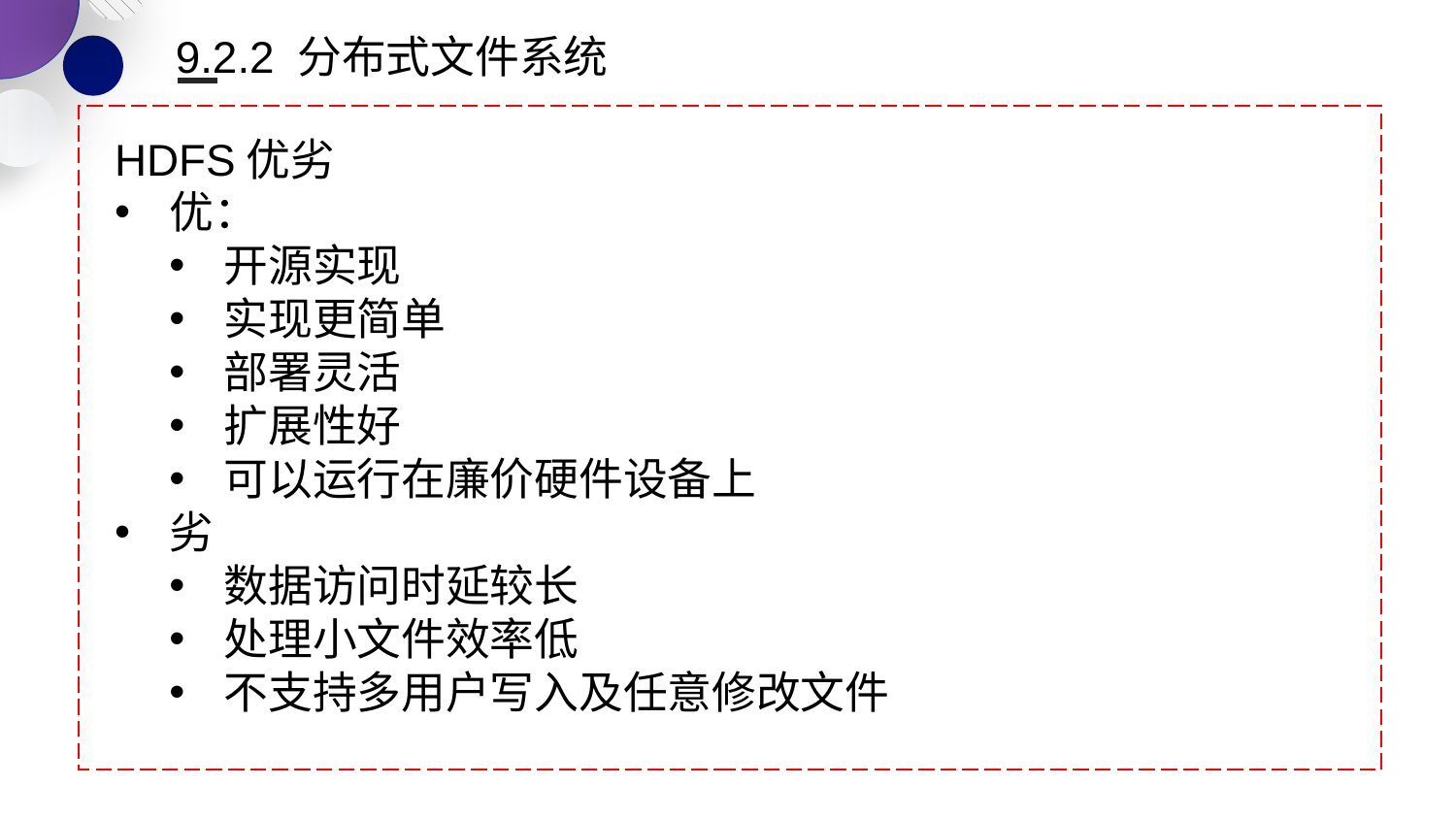

9.2.2 分布式文件系统

HDFS优劣
优：
开源实现
实现更简单
部署灵活
扩展性好
可以运行在廉价硬件设备上
劣
数据访问时延较长
处理小文件效率低
不支持多用户写入及任意修改文件